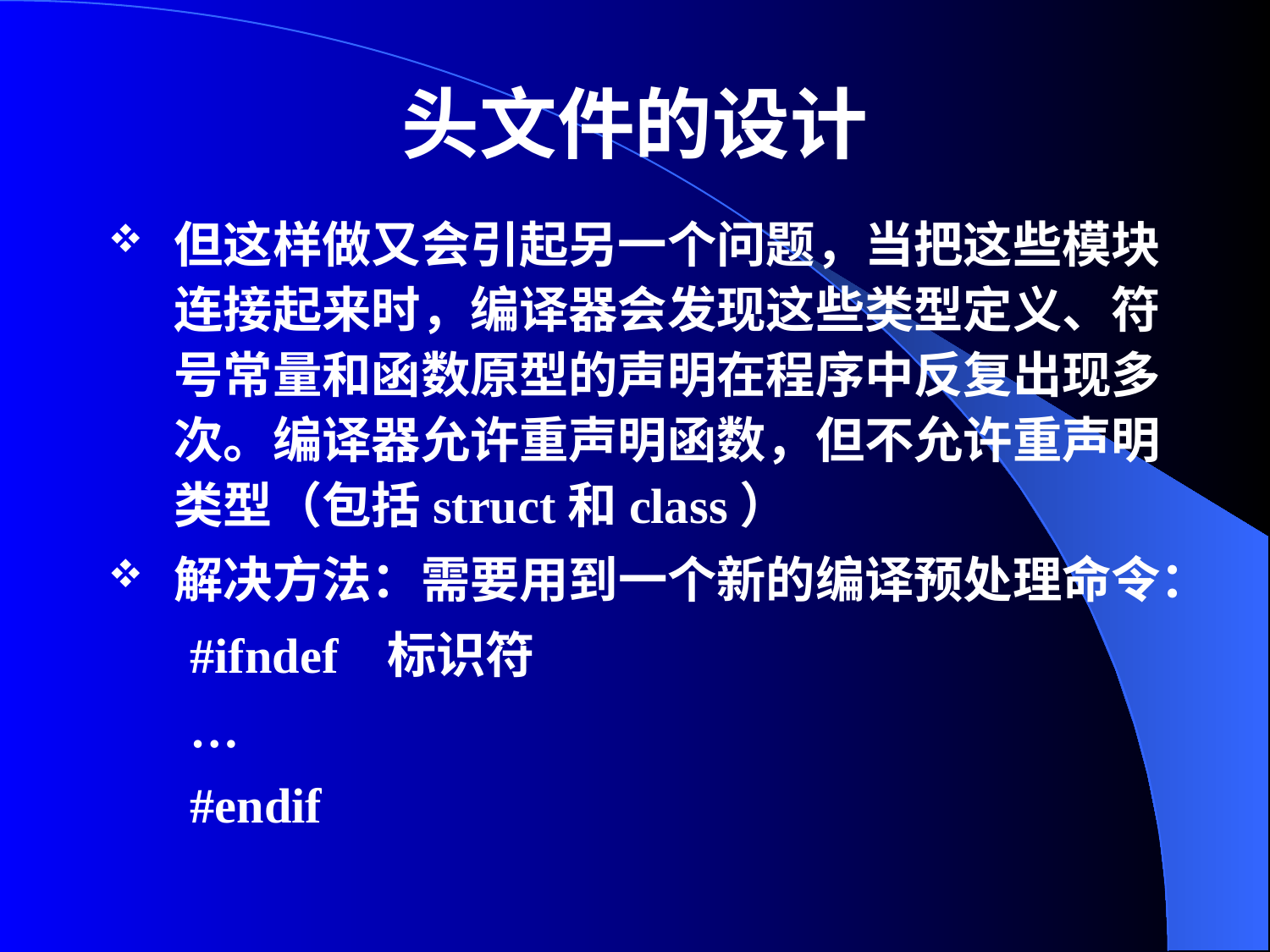

# 头文件的设计
但这样做又会引起另一个问题，当把这些模块连接起来时，编译器会发现这些类型定义、符号常量和函数原型的声明在程序中反复出现多次。编译器允许重声明函数，但不允许重声明类型（包括struct和class）
解决方法：需要用到一个新的编译预处理命令：
#ifndef   标识符
…
#endif